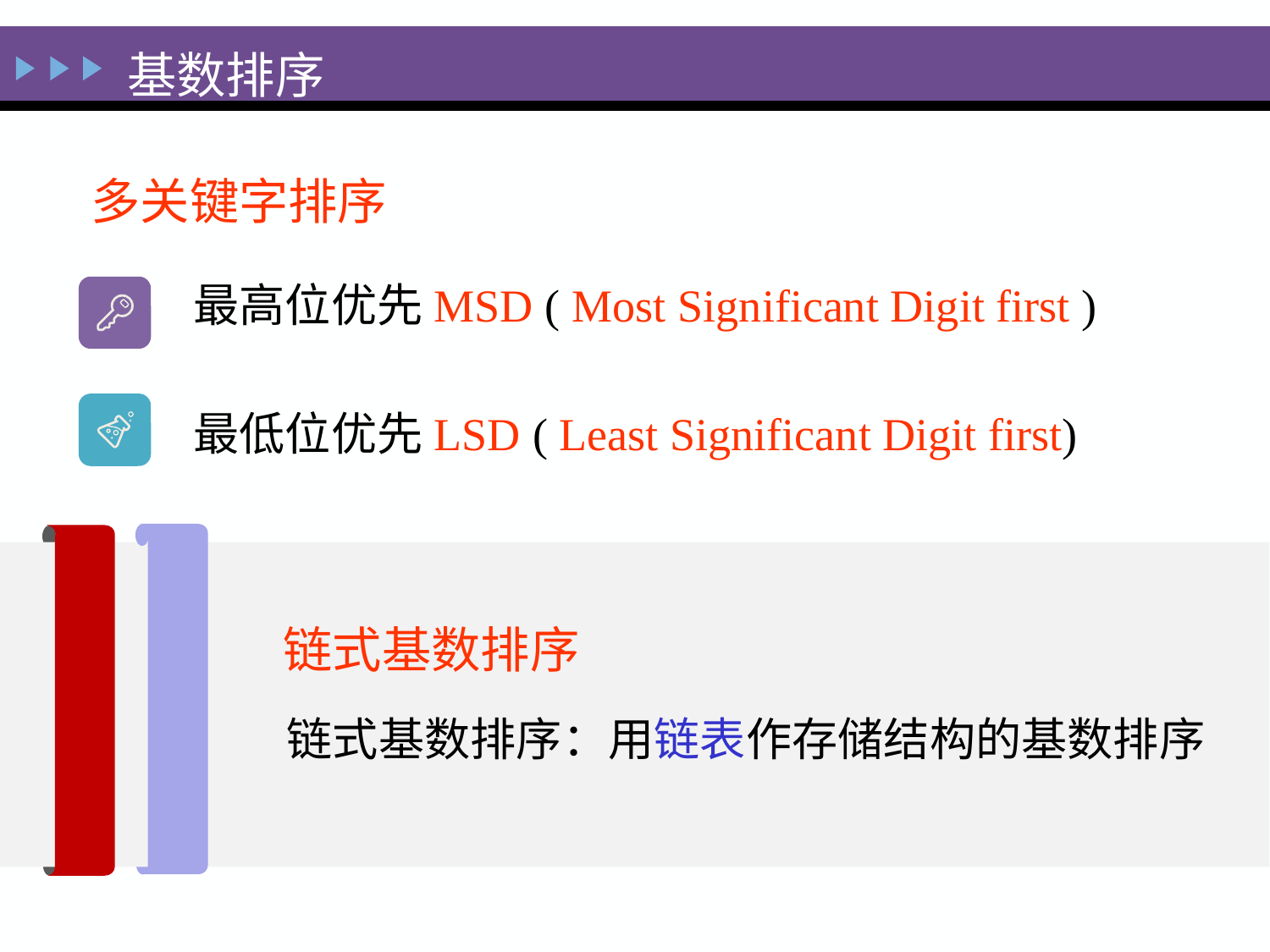

基数排序
多关键字排序
最高位优先MSD ( Most Significant Digit first )

最低位优先LSD ( Least Significant Digit first)

链式基数排序
链式基数排序：用链表作存储结构的基数排序